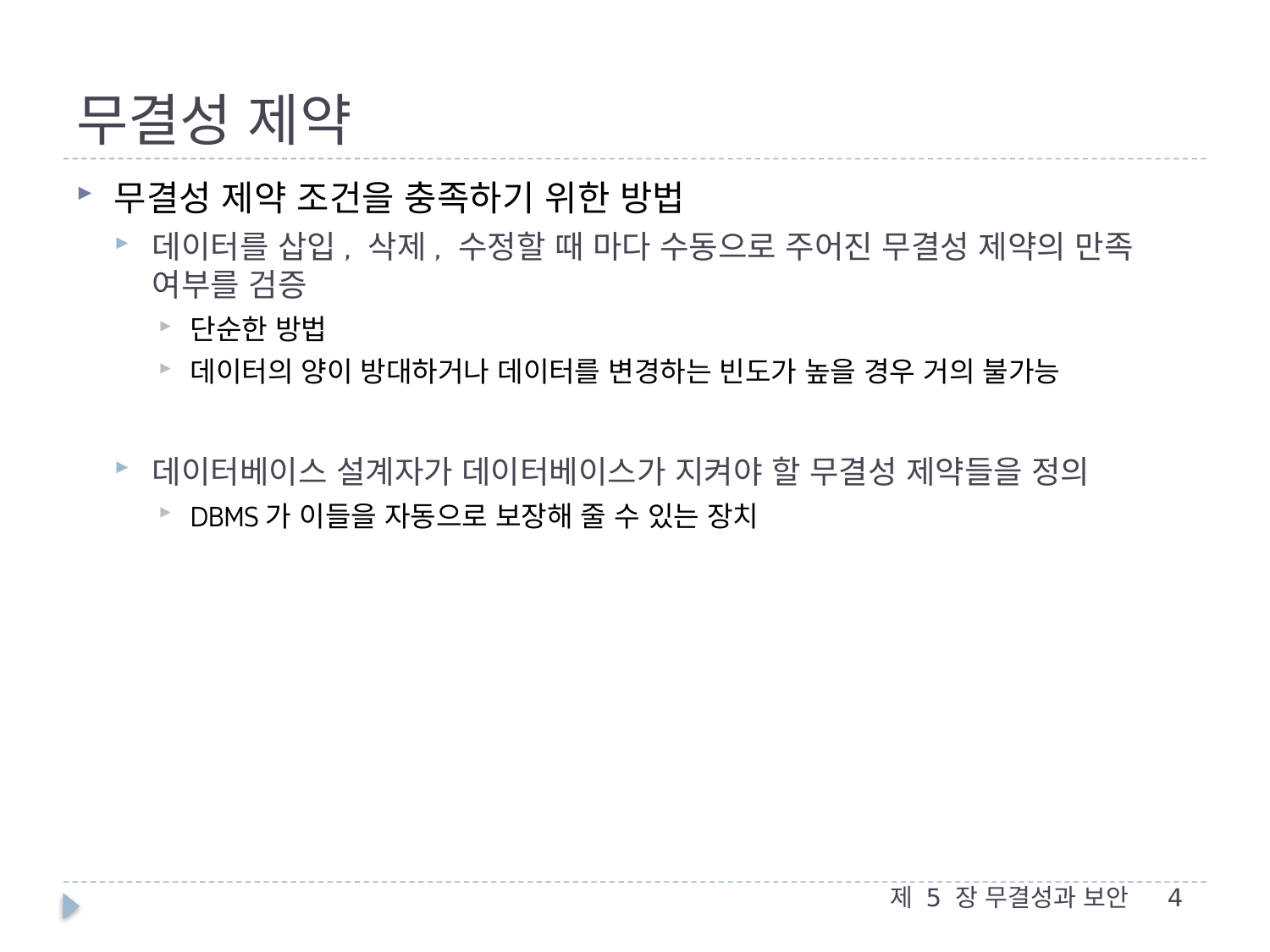

# 무결성 제약
무결성 제약 조건을 충족하기 위한 방법
데이터를 삽입, 삭제, 수정할 때 마다 수동으로 주어진 무결성 제약의 만족 여부를 검증
단순한 방법
데이터의 양이 방대하거나 데이터를 변경하는 빈도가 높을 경우 거의 불가능

데이터베이스 설계자가 데이터베이스가 지켜야 할 무결성 제약들을 정의
DBMS가 이들을 자동으로 보장해 줄 수 있는 장치

제 5 장 무결성과 보안
4